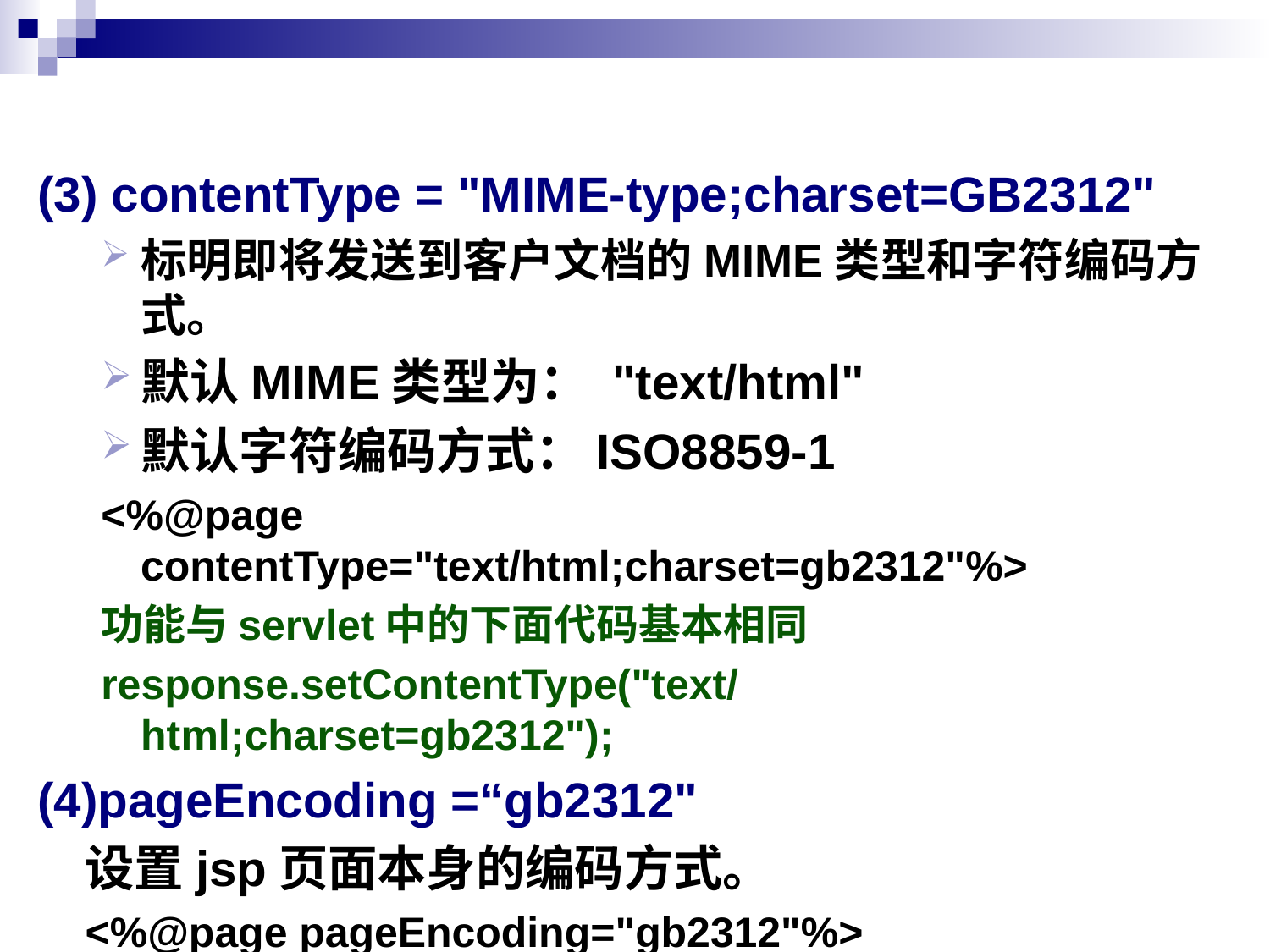

(3) contentType = "MIME-type;charset=GB2312"
标明即将发送到客户文档的MIME类型和字符编码方式。
默认MIME类型为： "text/html"
默认字符编码方式：ISO8859-1
<%@page contentType="text/html;charset=gb2312"%>
功能与servlet中的下面代码基本相同
response.setContentType("text/html;charset=gb2312");
(4)pageEncoding =“gb2312"
	设置jsp页面本身的编码方式。
	<%@page pageEncoding="gb2312"%>
23